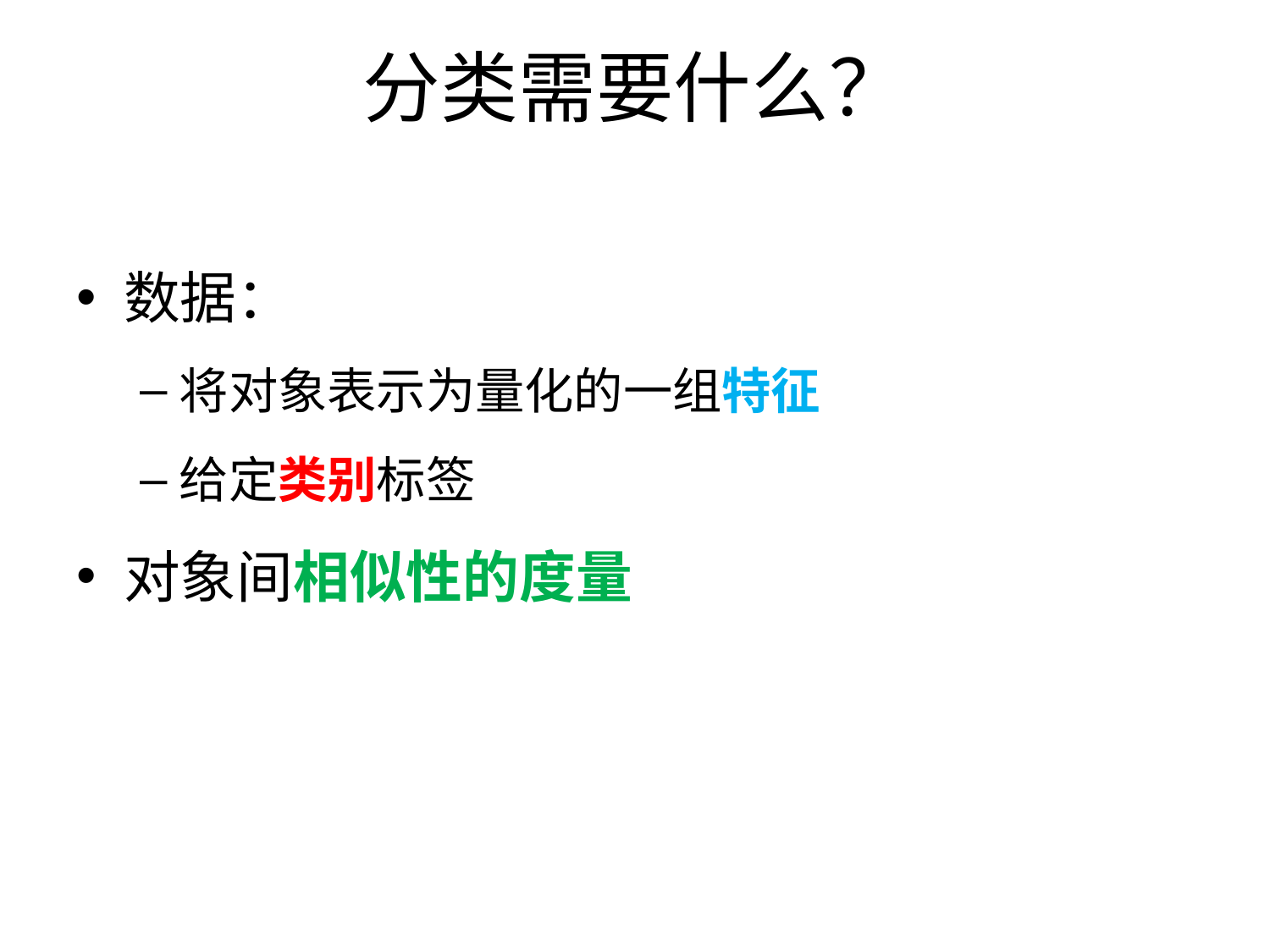

# 分类需要什么？
数据：
将对象表示为量化的一组特征
给定类别标签
对象间相似性的度量